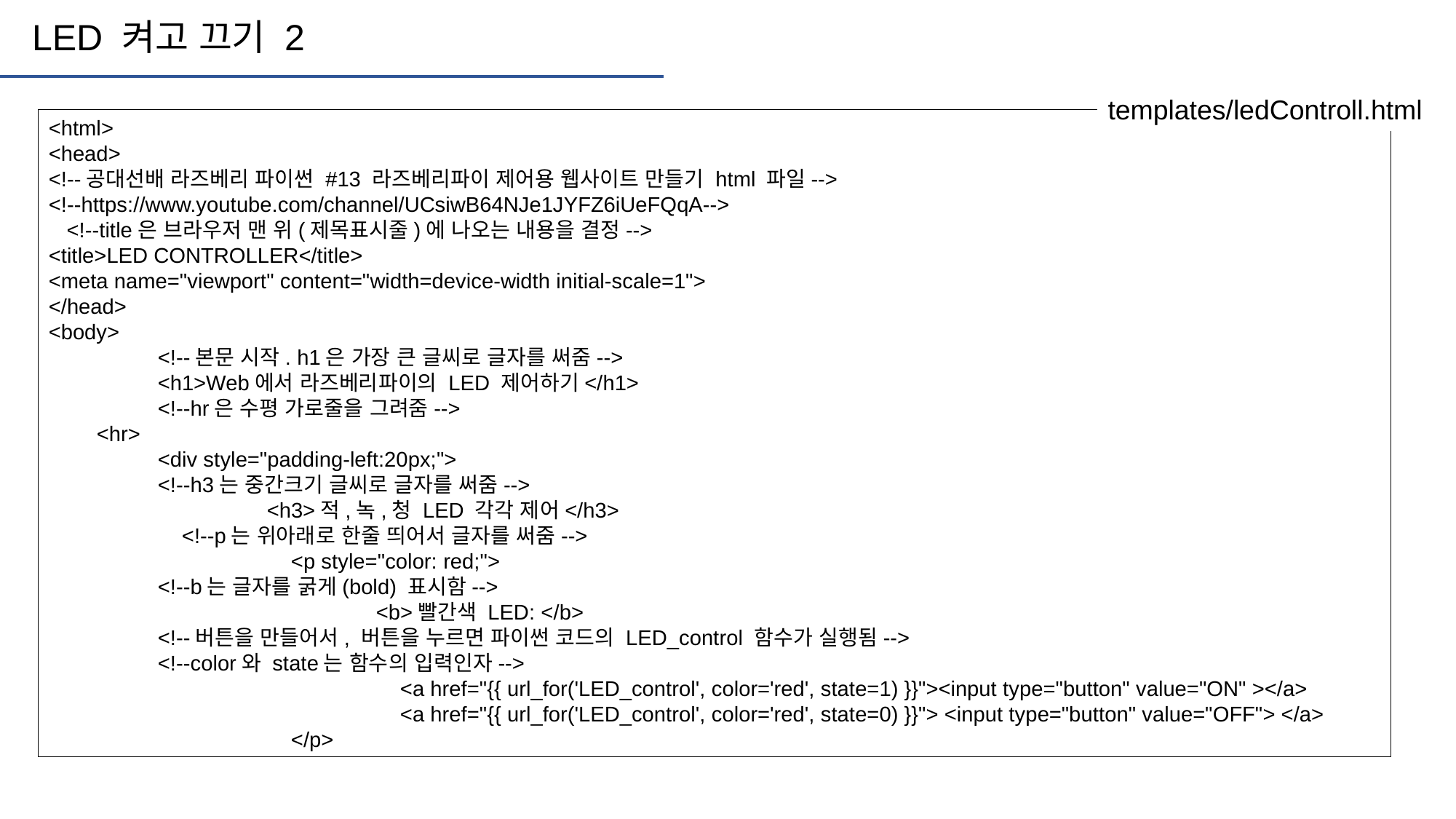

LED 켜고 끄기 2
templates/ledControll.html
<html>
<head>
<!--공대선배 라즈베리 파이썬 #13 라즈베리파이 제어용 웹사이트 만들기 html 파일-->
<!--https://www.youtube.com/channel/UCsiwB64NJe1JYFZ6iUeFQqA-->
   <!--title은 브라우저 맨 위(제목표시줄)에 나오는 내용을 결정-->
<title>LED CONTROLLER</title>
<meta name="viewport" content="width=device-width initial-scale=1">
</head>
<body>
	<!--본문 시작. h1은 가장 큰 글씨로 글자를 써줌-->
	<h1>Web에서 라즈베리파이의 LED 제어하기</h1>
	<!--hr은 수평 가로줄을 그려줌-->
        <hr>
	<div style="padding-left:20px;">
       	<!--h3는 중간크기 글씨로 글자를 써줌-->
		<h3>적,녹,청 LED 각각 제어</h3>
        	    <!--p는 위아래로 한줄 띄어서 글자를 써줌-->
		    <p style="color: red;">
                	<!--b는 글자를 굵게(bold) 표시함-->
			<b>빨간색 LED: </b>
                	<!--버튼을 만들어서, 버튼을 누르면 파이썬 코드의 LED_control 함수가 실행됨-->
                	<!--color와 state는 함수의 입력인자-->
			    <a href="{{ url_for('LED_control', color='red', state=1) }}"><input type="button" value="ON" ></a>
			    <a href="{{ url_for('LED_control', color='red', state=0) }}"> <input type="button" value="OFF"> </a>
		    </p>